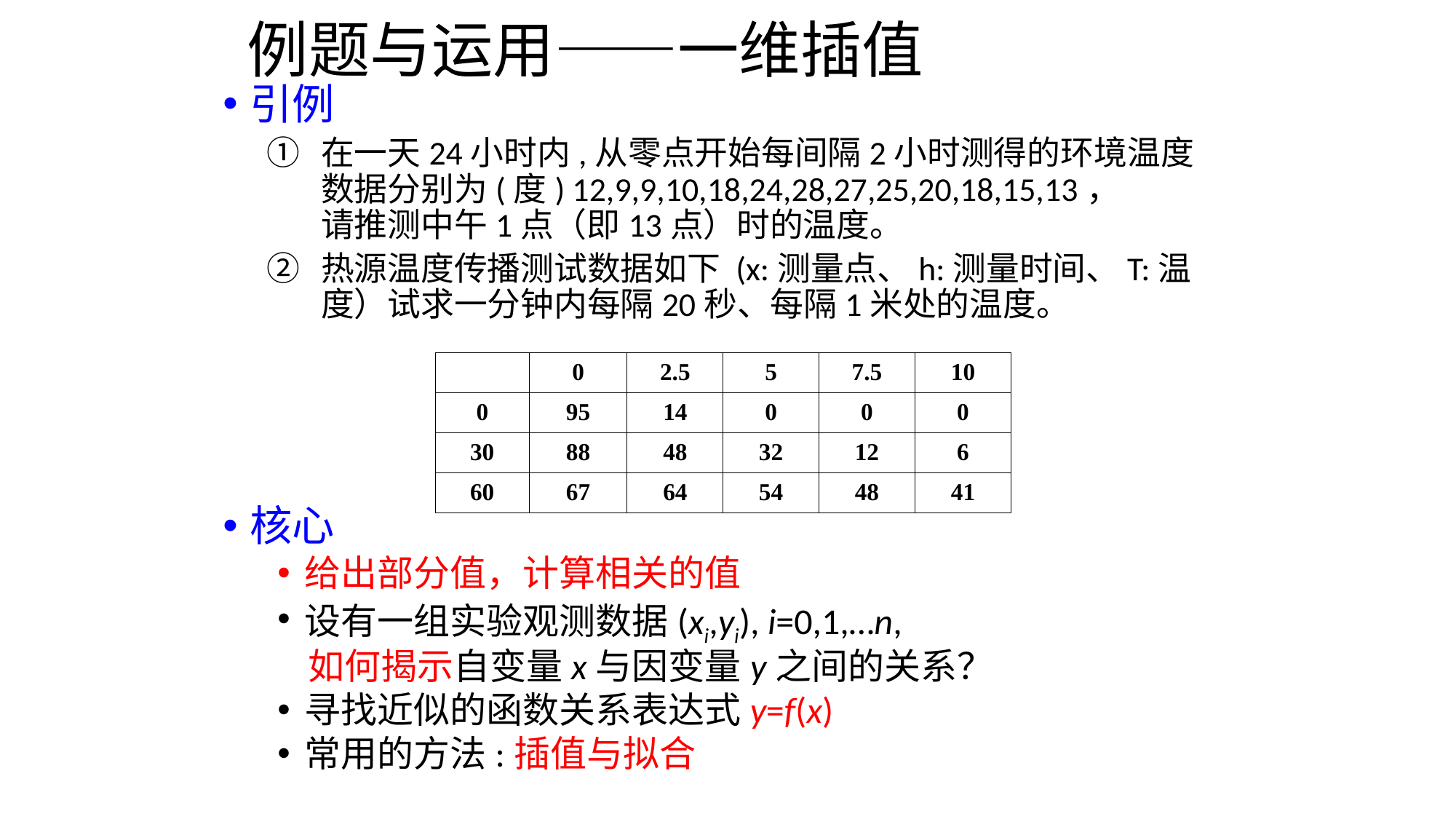

# 例题与运用——一维插值
引例
在一天24小时内,从零点开始每间隔2小时测得的环境温度数据分别为(度) 12,9,9,10,18,24,28,27,25,20,18,15,13，
请推测中午1点（即13点）时的温度。
热源温度传播测试数据如下 (x:测量点、h:测量时间、T:温度）试求一分钟内每隔20秒、每隔1米处的温度。

核心
给出部分值，计算相关的值
设有一组实验观测数据(xi,yi), i=0,1,…n,
    如何揭示自变量x与因变量y之间的关系？
寻找近似的函数关系表达式y=f(x)
常用的方法:插值与拟合
|  | 0 | 2.5 | 5 | 7.5 | 10 |
| --- | --- | --- | --- | --- | --- |
| 0 | 95 | 14 | 0 | 0 | 0 |
| 30 | 88 | 48 | 32 | 12 | 6 |
| 60 | 67 | 64 | 54 | 48 | 41 |